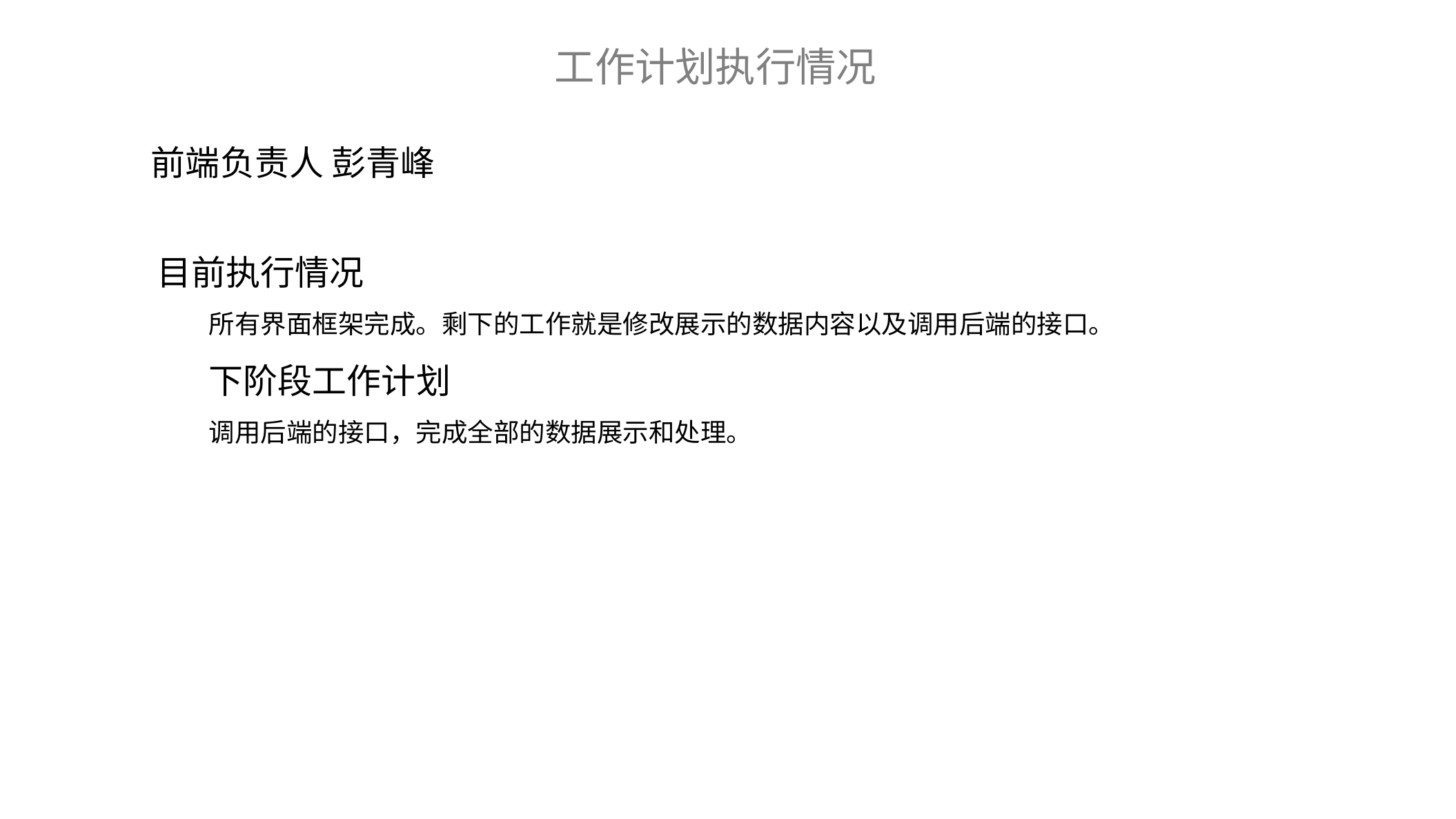

工作计划执行情况
前端负责人 彭青峰
目前执行情况
所有界面框架完成。剩下的工作就是修改展示的数据内容以及调用后端的接口。
下阶段工作计划
调用后端的接口，完成全部的数据展示和处理。